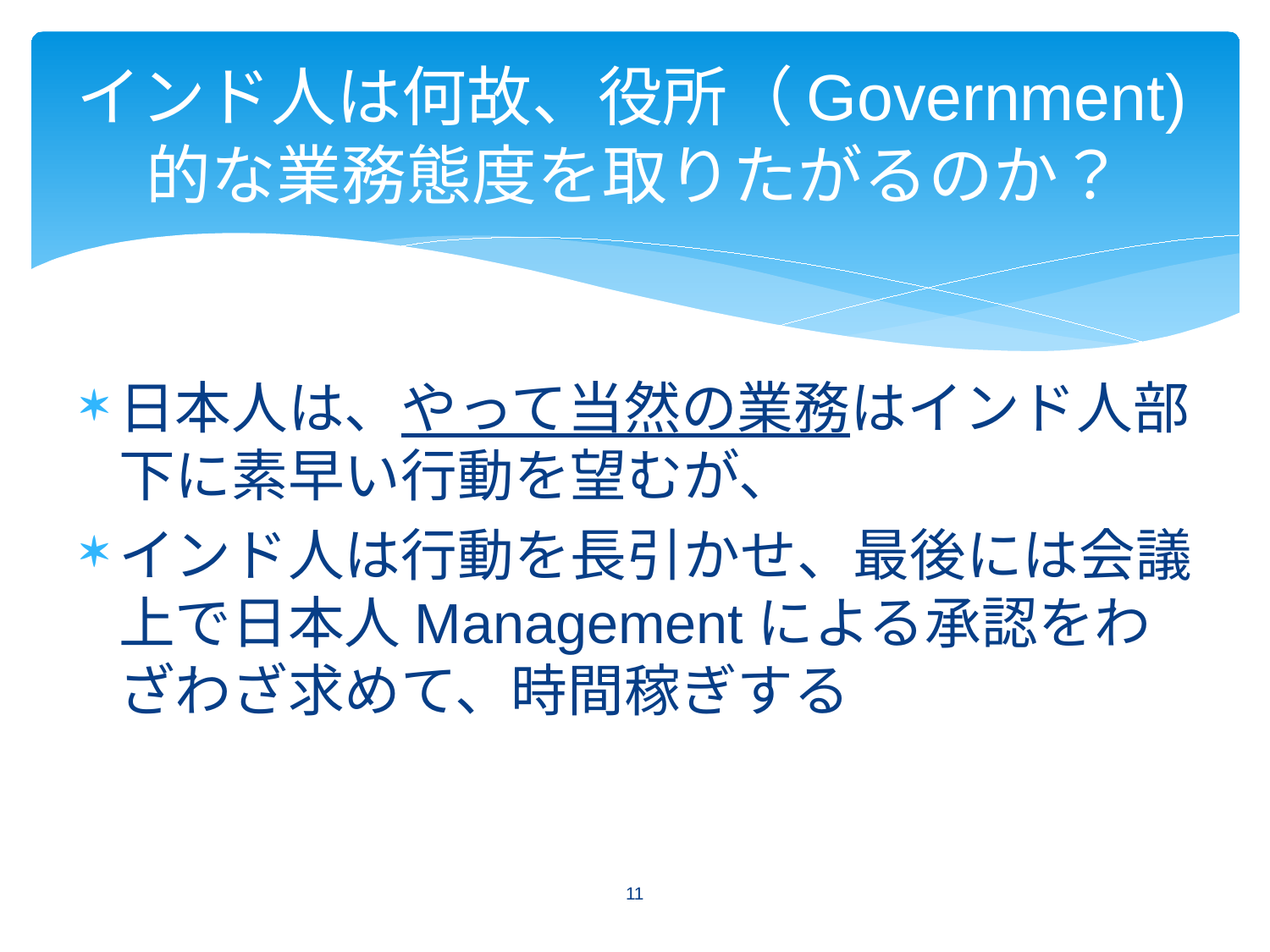

# インド人は何故、役所（Government)的な業務態度を取りたがるのか？
日本人は、やって当然の業務はインド人部下に素早い行動を望むが、
インド人は行動を長引かせ、最後には会議上で日本人Managementによる承認をわざわざ求めて、時間稼ぎする

11